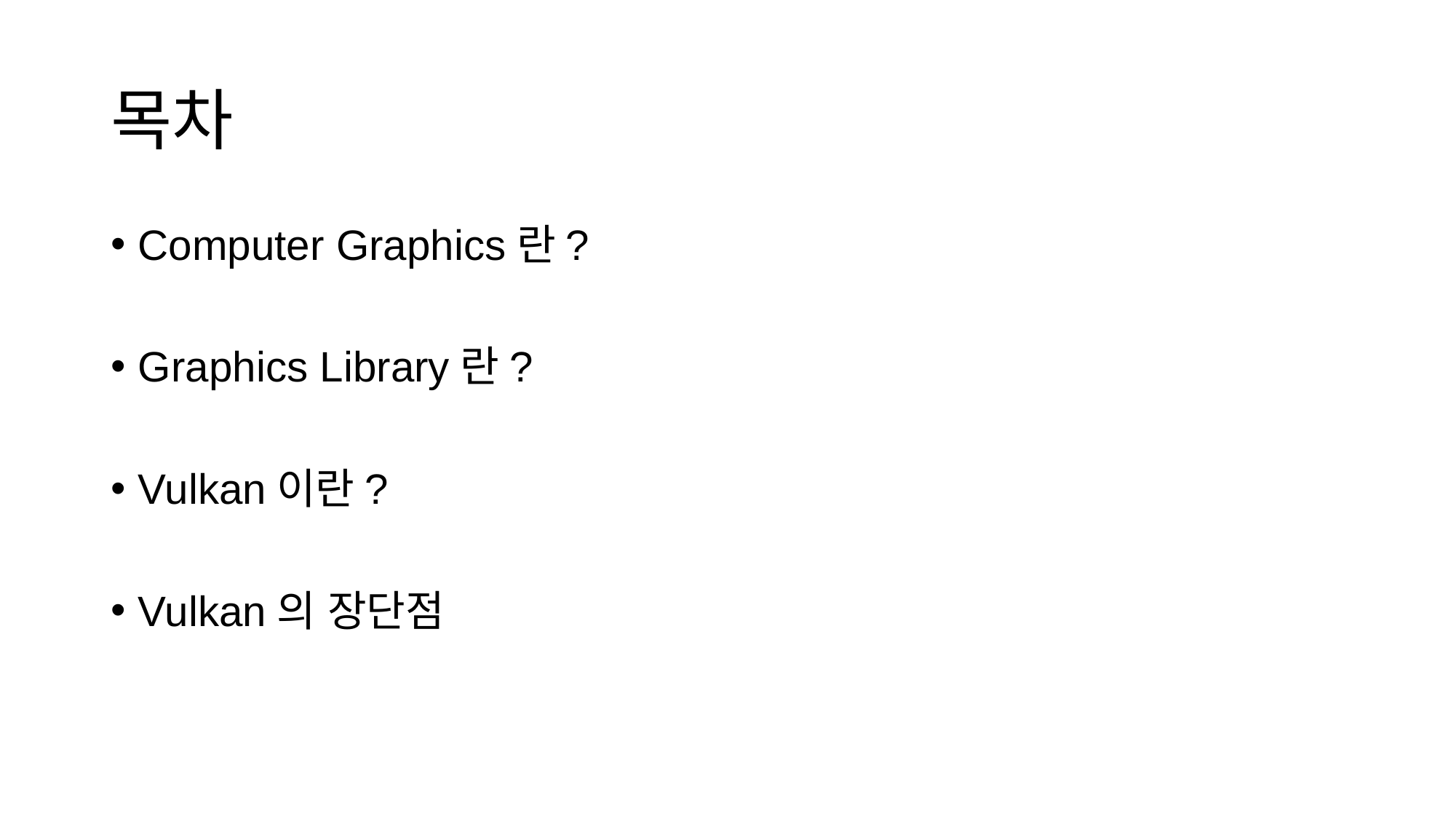

# 목차
Computer Graphics란?

Graphics Library란?

Vulkan이란?

Vulkan의 장단점